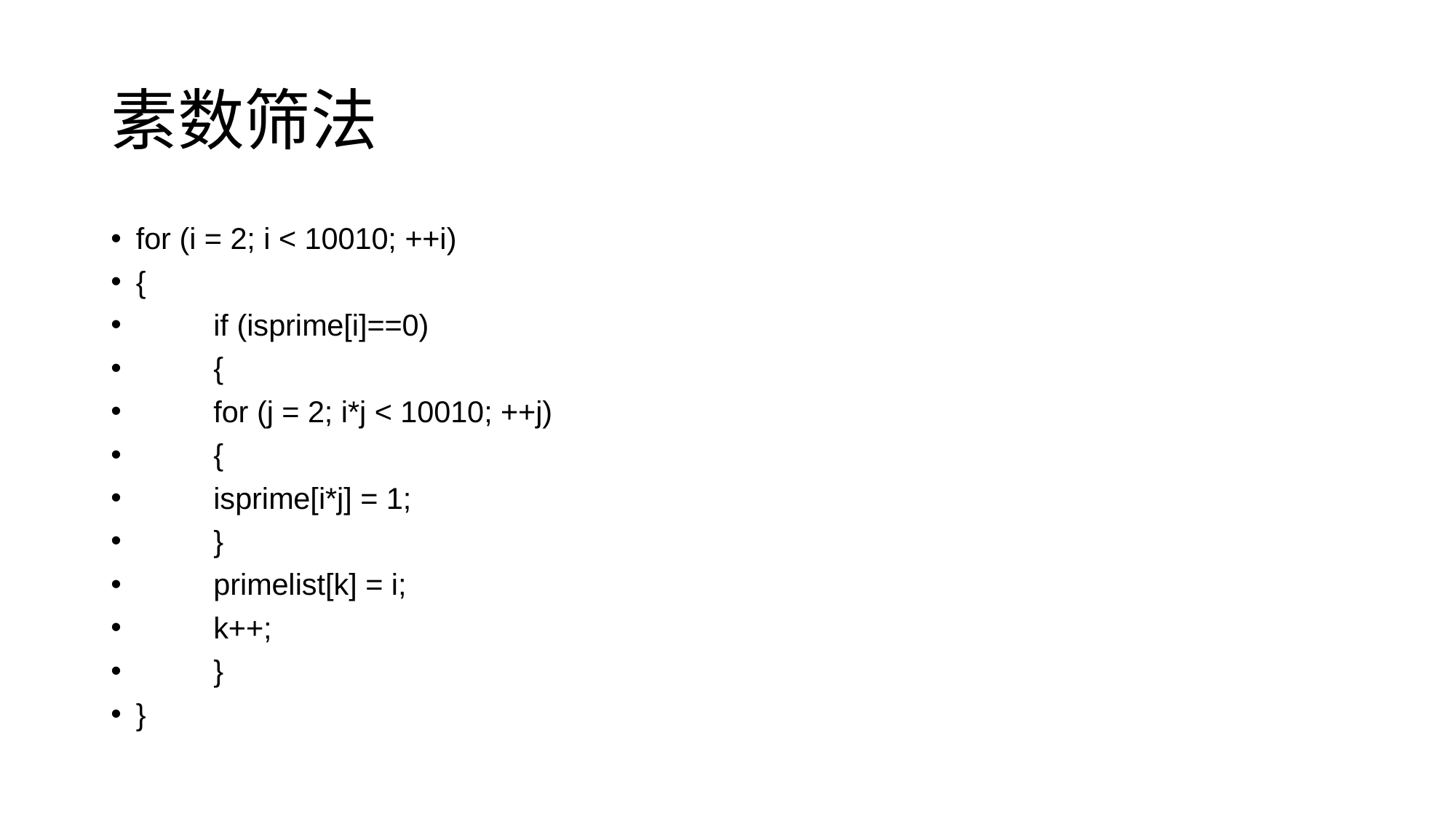

# 素数筛法
for (i = 2; i < 10010; ++i)
{
	if (isprime[i]==0)
	{
		for (j = 2; i*j < 10010; ++j)
		{
			isprime[i*j] = 1;
		}
		primelist[k] = i;
		k++;
	}
}